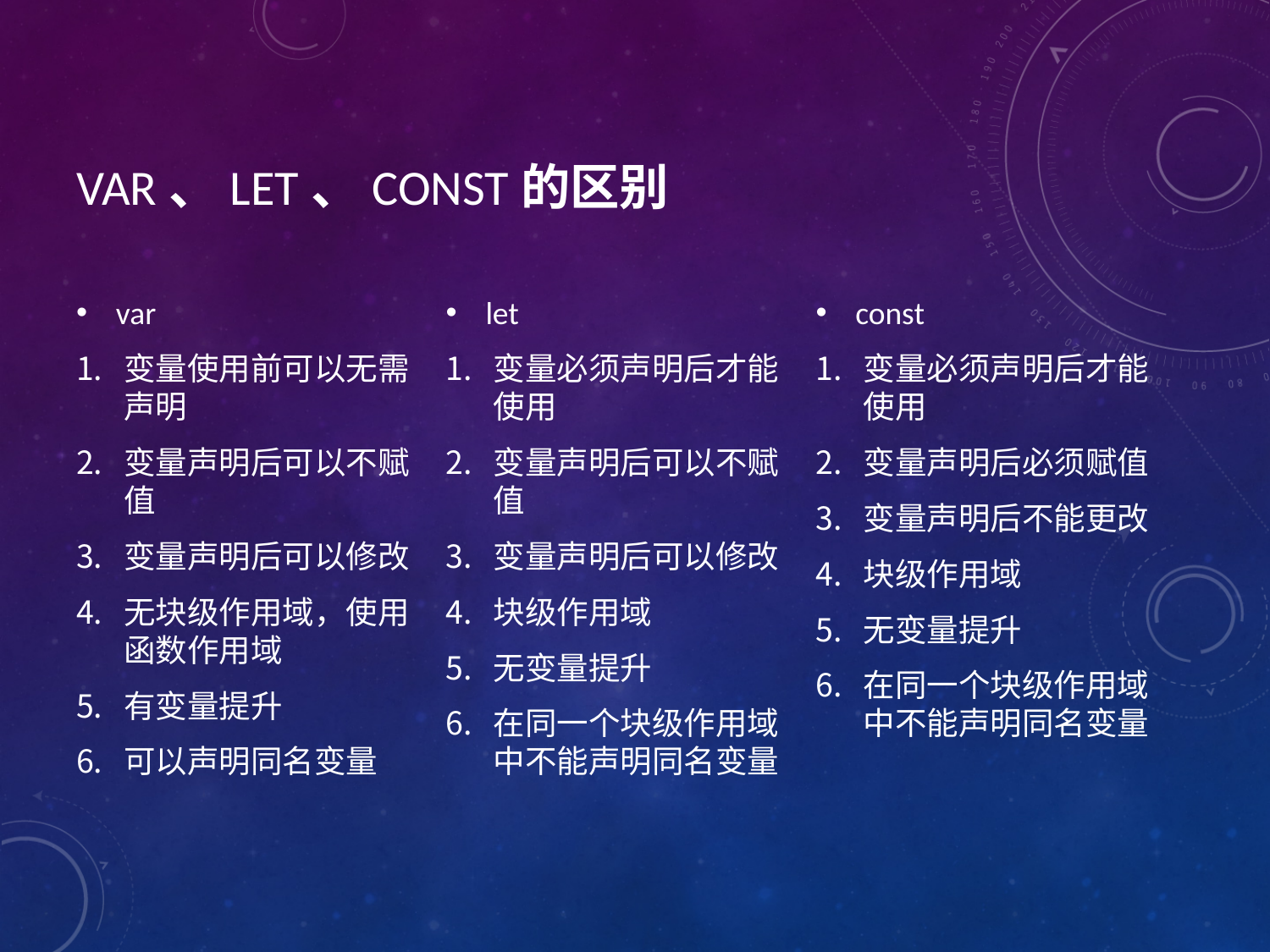

# var、let、const的区别
const
变量必须声明后才能使用
变量声明后必须赋值
变量声明后不能更改
块级作用域
无变量提升
在同一个块级作用域中不能声明同名变量

let
变量必须声明后才能使用
变量声明后可以不赋值
变量声明后可以修改
块级作用域
无变量提升
在同一个块级作用域中不能声明同名变量

var
变量使用前可以无需声明
变量声明后可以不赋值
变量声明后可以修改
无块级作用域，使用函数作用域
有变量提升
可以声明同名变量